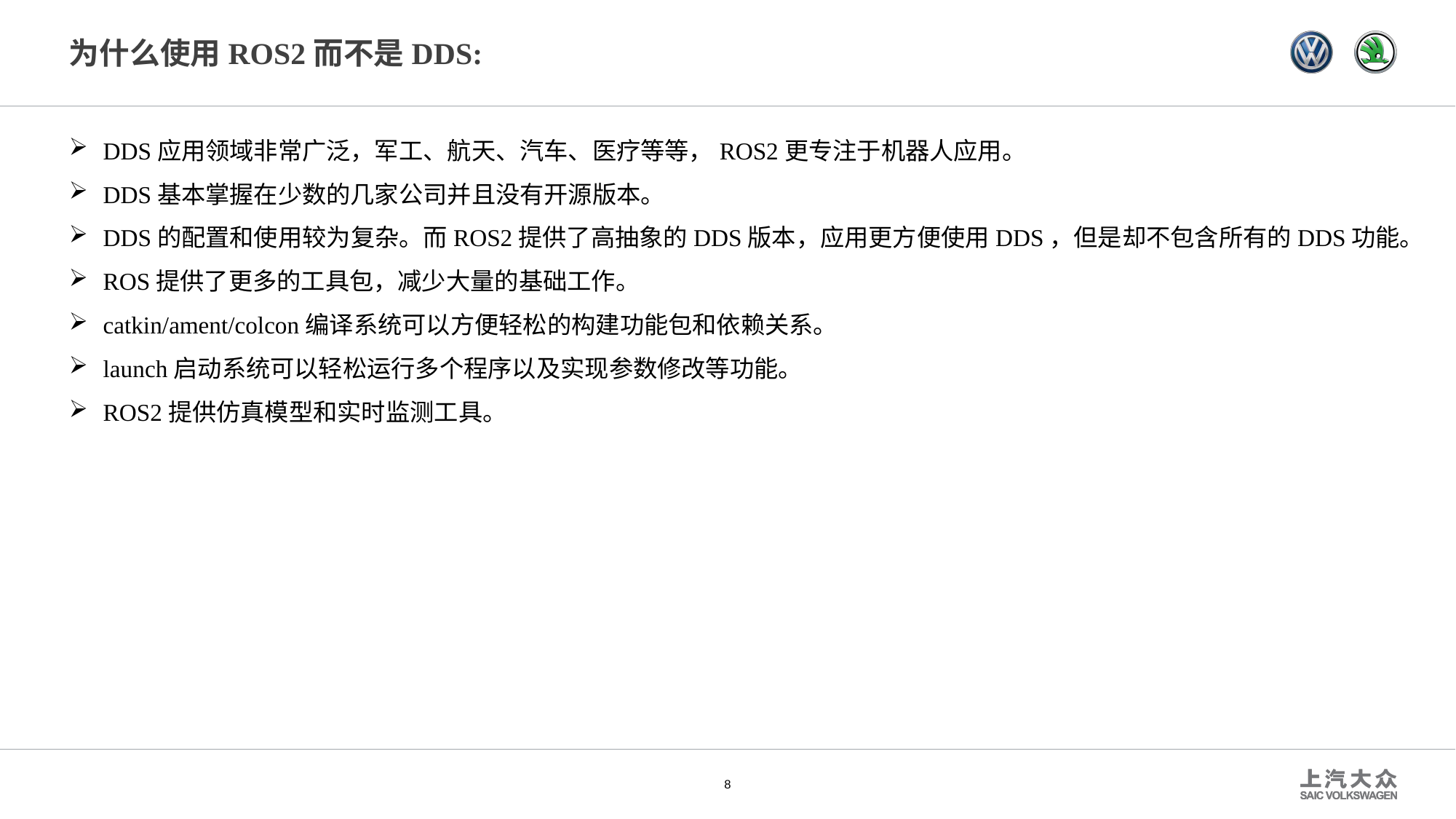

# 为什么使用ROS2而不是DDS:
DDS应用领域非常广泛，军工、航天、汽车、医疗等等，ROS2更专注于机器人应用。
DDS基本掌握在少数的几家公司并且没有开源版本。
DDS的配置和使用较为复杂。而ROS2提供了高抽象的DDS版本，应用更方便使用DDS，但是却不包含所有的DDS功能。
ROS提供了更多的工具包，减少大量的基础工作。
catkin/ament/colcon编译系统可以方便轻松的构建功能包和依赖关系。
launch启动系统可以轻松运行多个程序以及实现参数修改等功能。
ROS2提供仿真模型和实时监测工具。
8